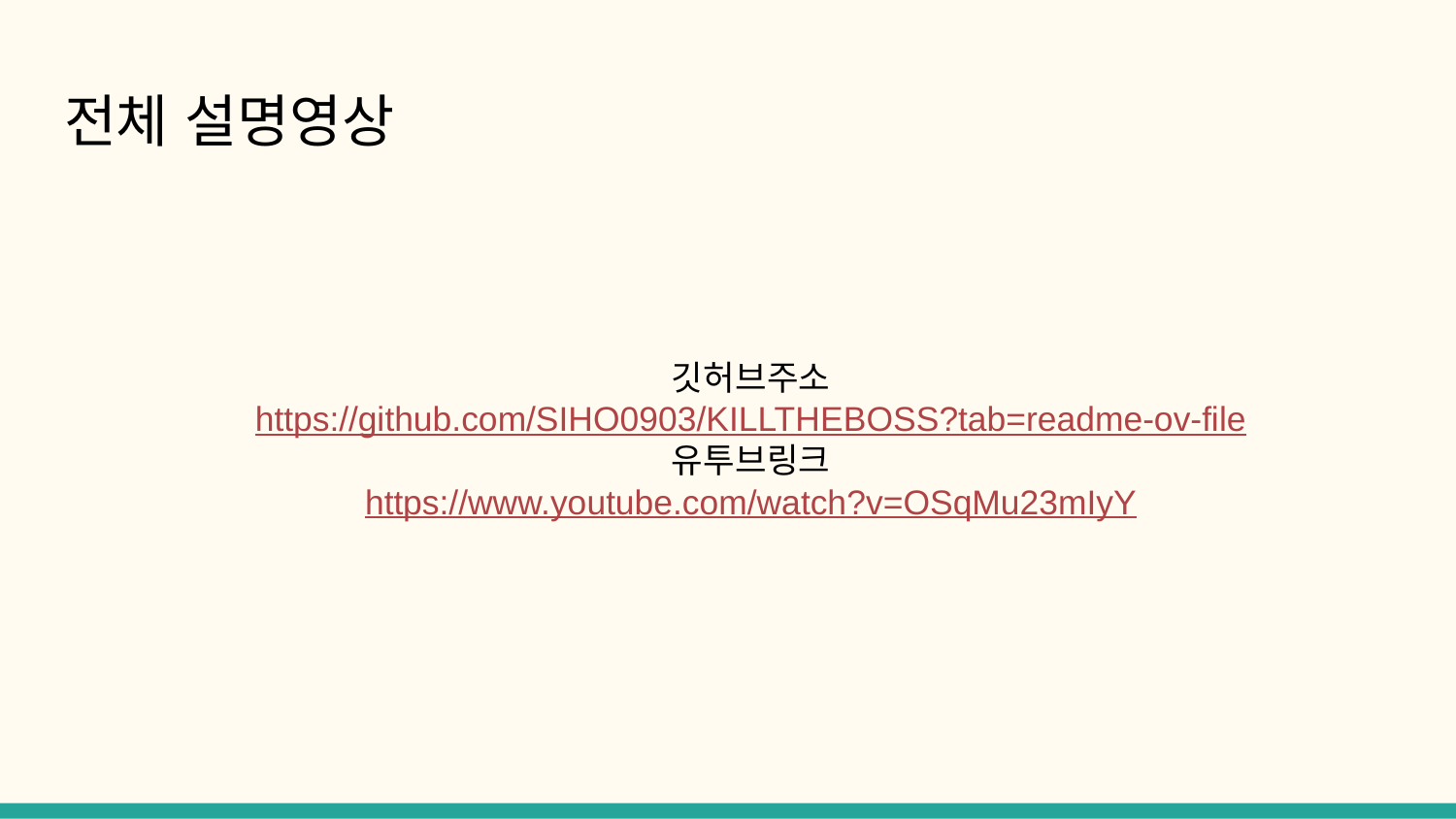

# 전체 설명영상
깃허브주소
https://github.com/SIHO0903/KILLTHEBOSS?tab=readme-ov-file
유투브링크
https://www.youtube.com/watch?v=OSqMu23mIyY